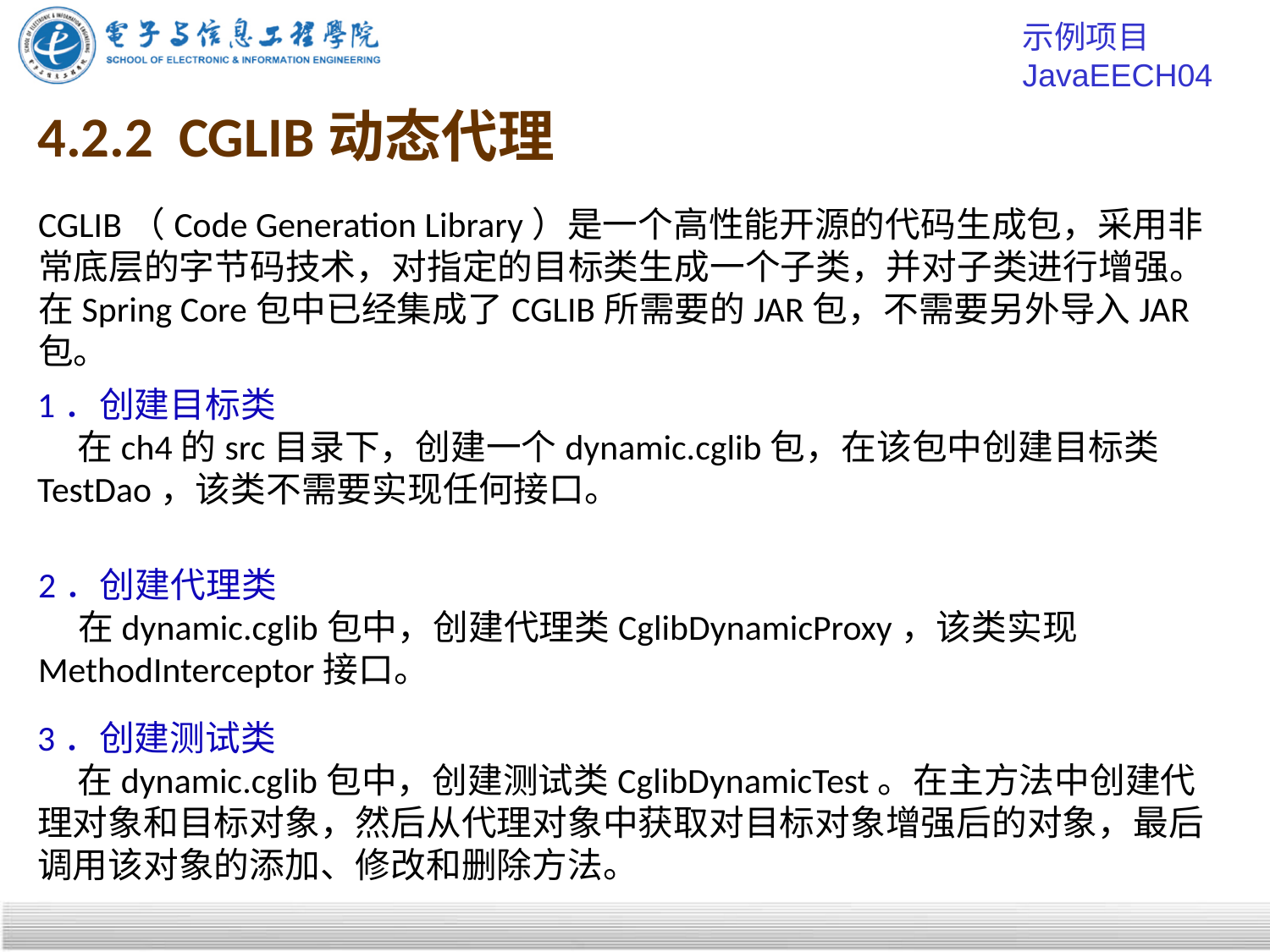

示例项目 JavaEECH04
# 4.2.2  CGLIB动态代理
CGLIB（Code Generation Library）是一个高性能开源的代码生成包，采用非常底层的字节码技术，对指定的目标类生成一个子类，并对子类进行增强。在Spring Core包中已经集成了CGLIB所需要的JAR包，不需要另外导入JAR包。
1．创建目标类
    在ch4的src目录下，创建一个dynamic.cglib包，在该包中创建目标类TestDao，该类不需要实现任何接口。
2．创建代理类
    在dynamic.cglib包中，创建代理类CglibDynamicProxy，该类实现MethodInterceptor接口。
3．创建测试类
    在dynamic.cglib包中，创建测试类CglibDynamicTest。在主方法中创建代理对象和目标对象，然后从代理对象中获取对目标对象增强后的对象，最后调用该对象的添加、修改和删除方法。